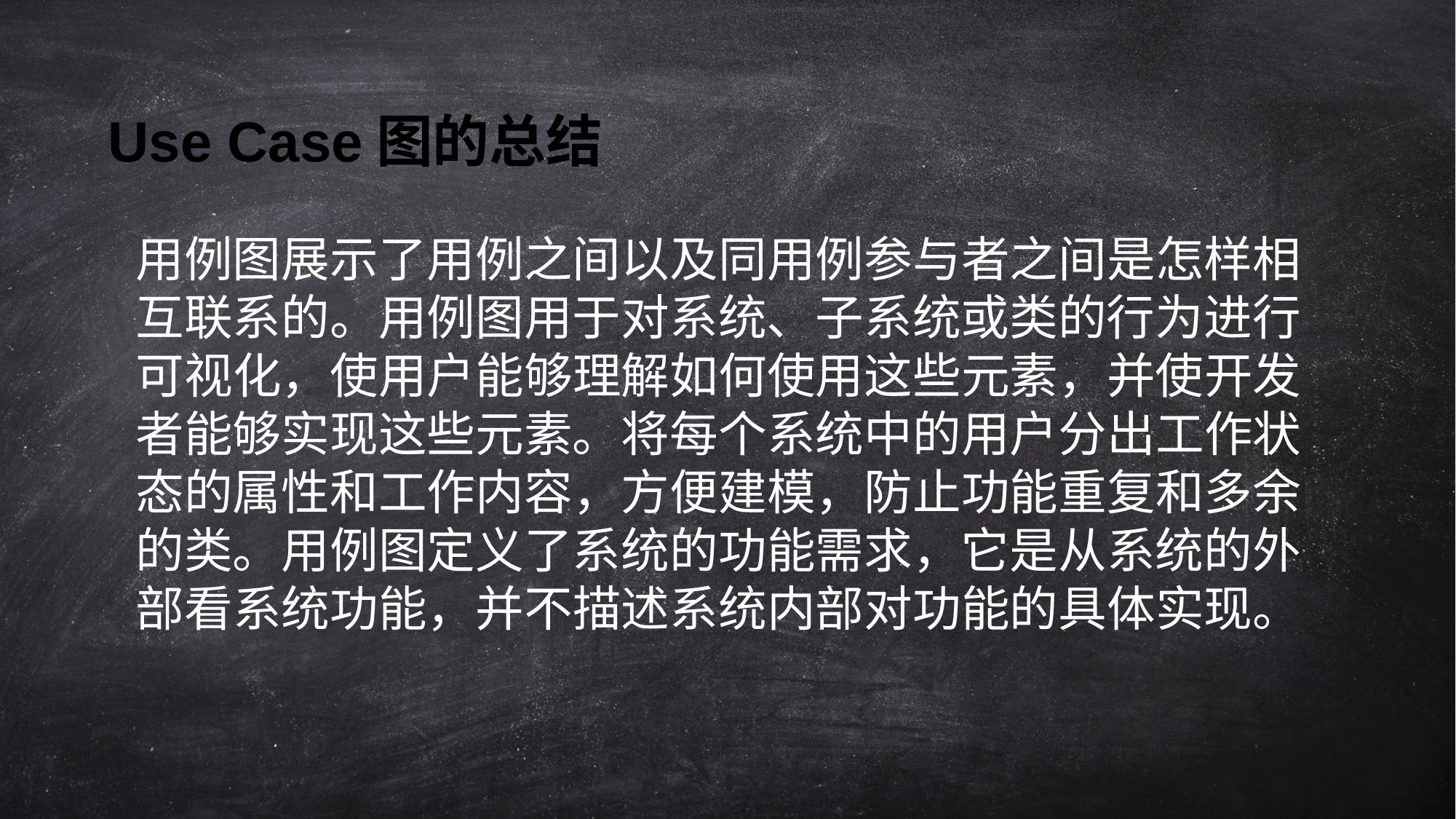

Use Case图的总结

用例图展示了用例之间以及同用例参与者之间是怎样相互联系的。用例图用于对系统、子系统或类的行为进行可视化，使用户能够理解如何使用这些元素，并使开发者能够实现这些元素。将每个系统中的用户分出工作状态的属性和工作内容，方便建模，防止功能重复和多余的类。用例图定义了系统的功能需求，它是从系统的外部看系统功能，并不描述系统内部对功能的具体实现。